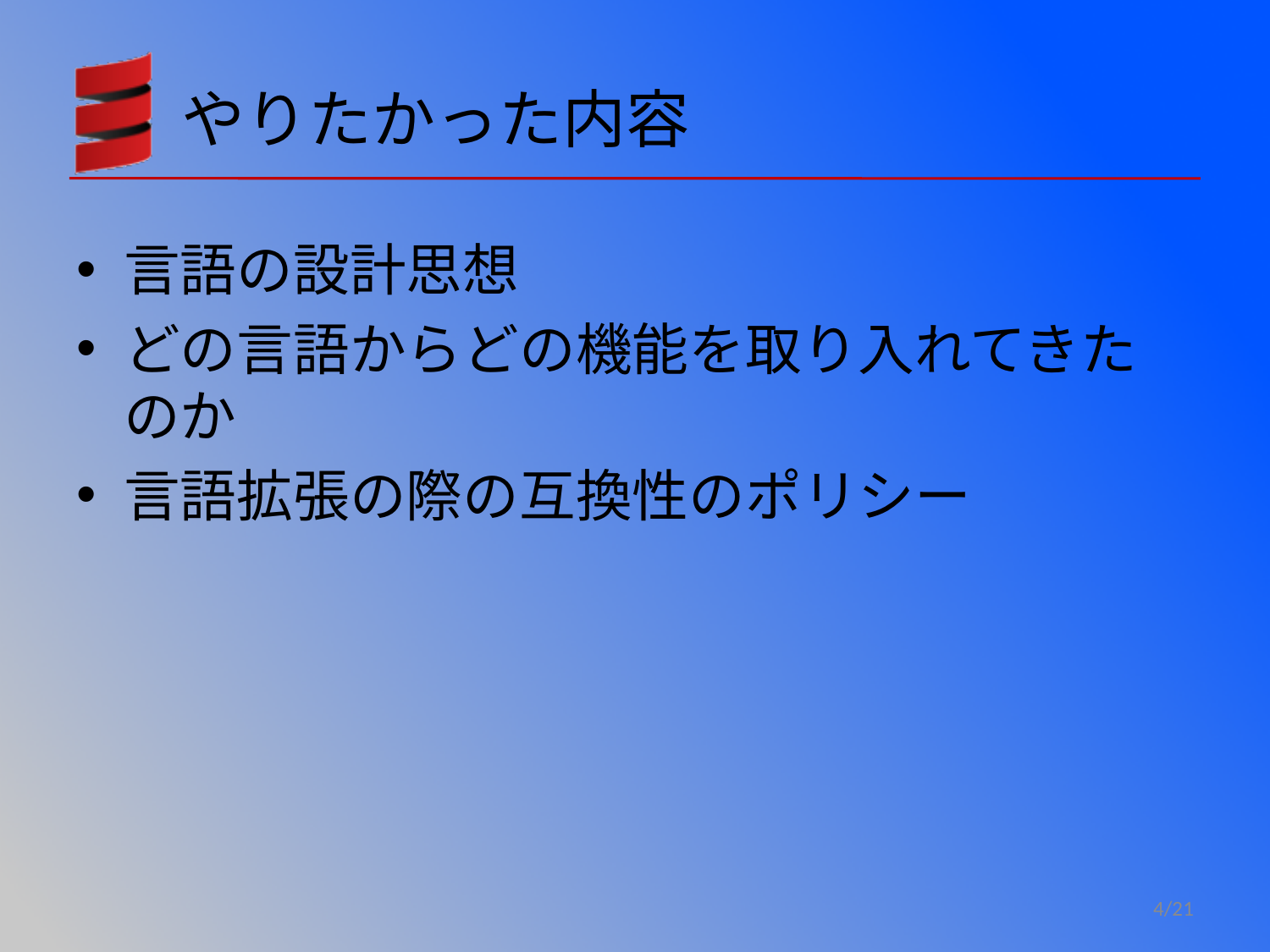

# やりたかった内容
言語の設計思想
どの言語からどの機能を取り入れてきたのか
言語拡張の際の互換性のポリシー
4/21